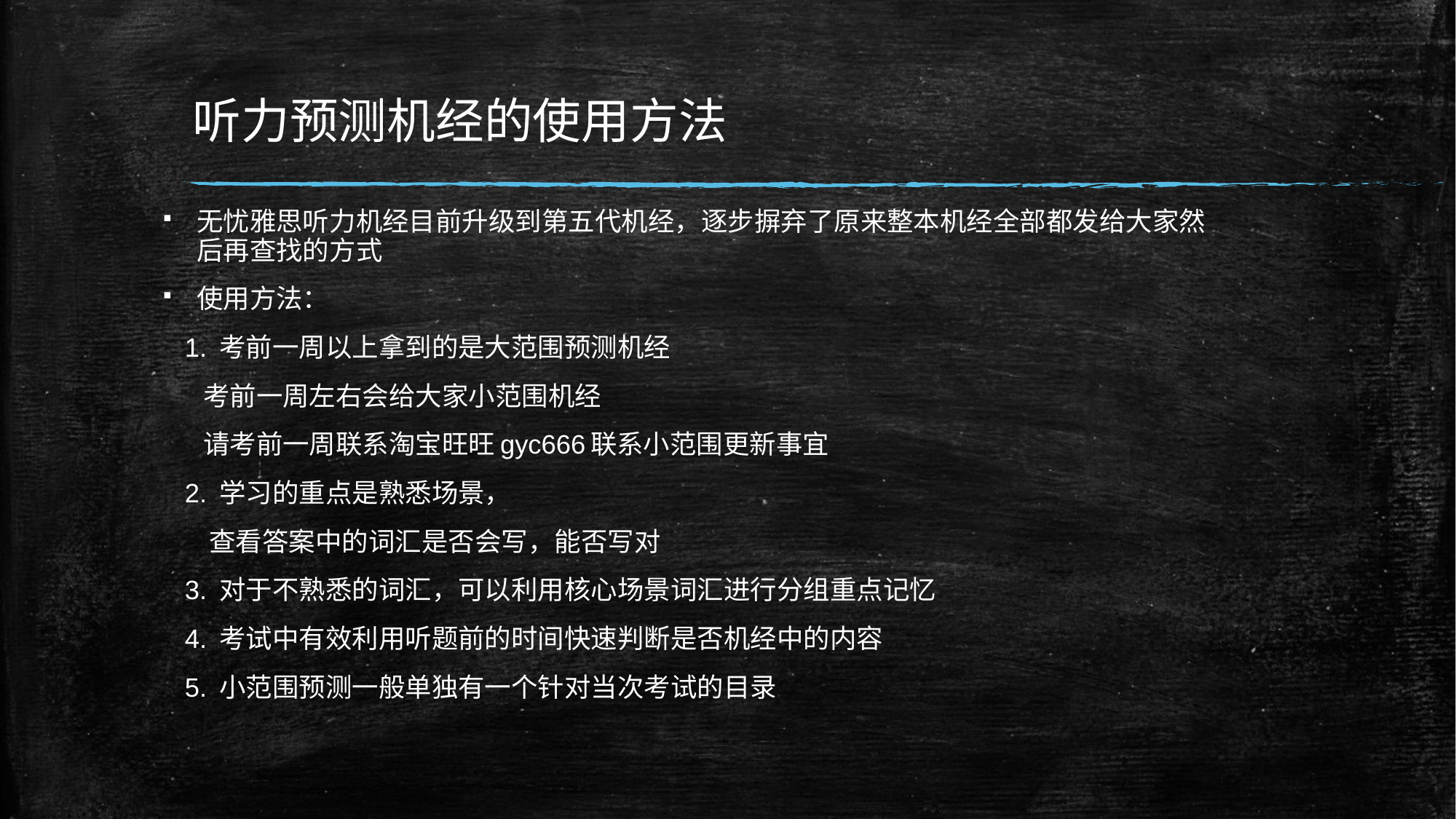

# 听力预测机经的使用方法
无忧雅思听力机经目前升级到第五代机经，逐步摒弃了原来整本机经全部都发给大家然后再查找的方式
使用方法：
   1. 考前一周以上拿到的是大范围预测机经
      考前一周左右会给大家小范围机经
      请考前一周联系淘宝旺旺gyc666联系小范围更新事宜
   2. 学习的重点是熟悉场景，
       查看答案中的词汇是否会写，能否写对
   3. 对于不熟悉的词汇，可以利用核心场景词汇进行分组重点记忆
   4. 考试中有效利用听题前的时间快速判断是否机经中的内容
   5. 小范围预测一般单独有一个针对当次考试的目录